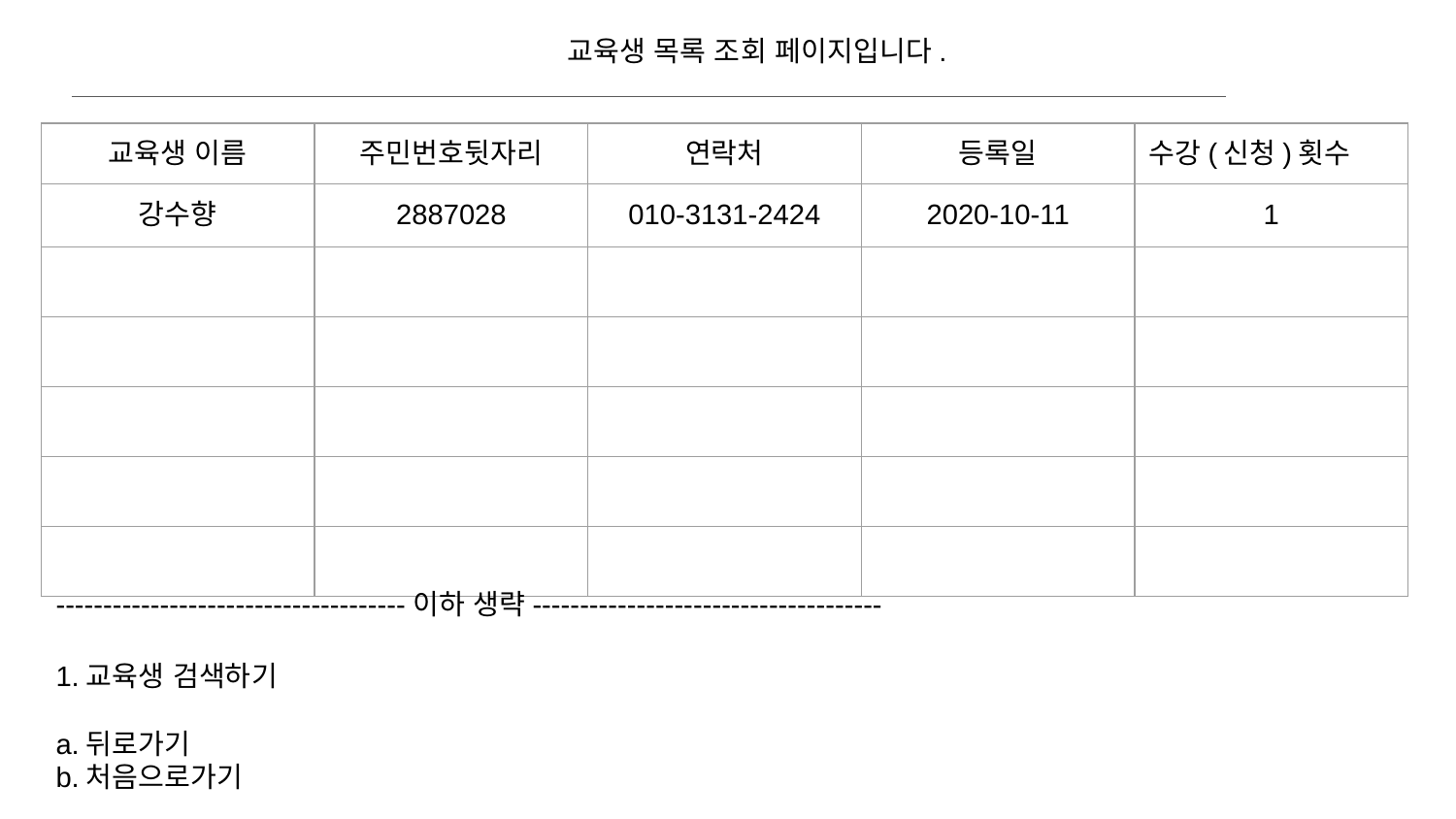

교육생 목록 조회 페이지입니다.
| 교육생 이름 | 주민번호뒷자리 | 연락처 | 등록일 | 수강(신청)횟수 |
| --- | --- | --- | --- | --- |
| 강수향 | 2887028 | 010-3131-2424 | 2020-10-11 | 1 |
|  |  |  |  |  |
|  |  |  |  |  |
|  |  |  |  |  |
|  |  |  |  |  |
|  |  |  |  |  |
-------------------------------------이하 생략-------------------------------------
1.교육생 검색하기

a.뒤로가기
b.처음으로가기